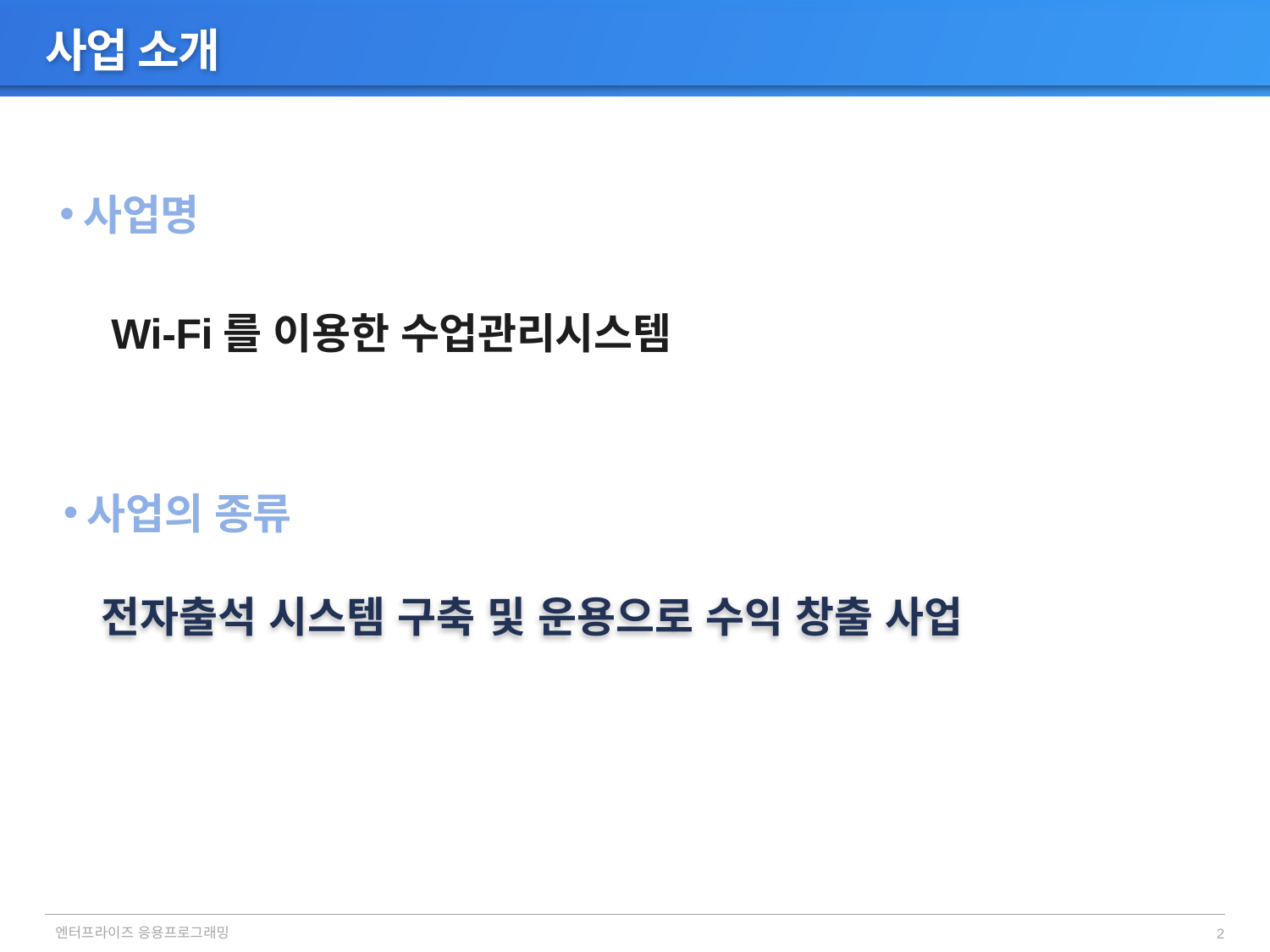

# 사업 소개
사업명
Wi-Fi를 이용한 수업관리시스템
사업의 종류
전자출석 시스템 구축 및 운용으로 수익 창출 사업

2
2